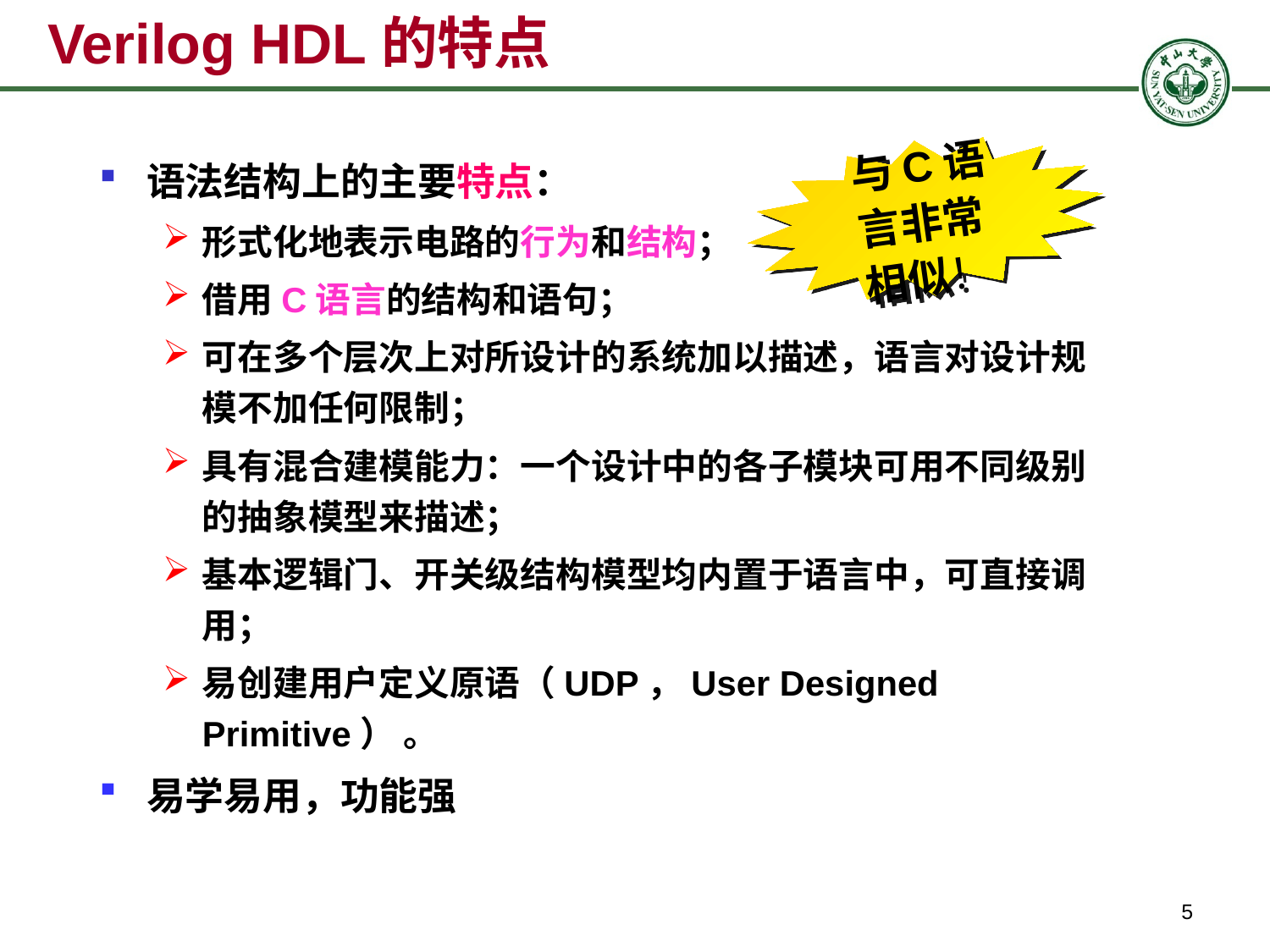

# Verilog HDL的特点
与C语言非常相似！
语法结构上的主要特点：
形式化地表示电路的行为和结构；
借用C语言的结构和语句；
可在多个层次上对所设计的系统加以描述，语言对设计规模不加任何限制；
具有混合建模能力：一个设计中的各子模块可用不同级别的抽象模型来描述；
基本逻辑门、开关级结构模型均内置于语言中，可直接调用；
易创建用户定义原语（UDP，User Designed Primitive） 。
易学易用，功能强